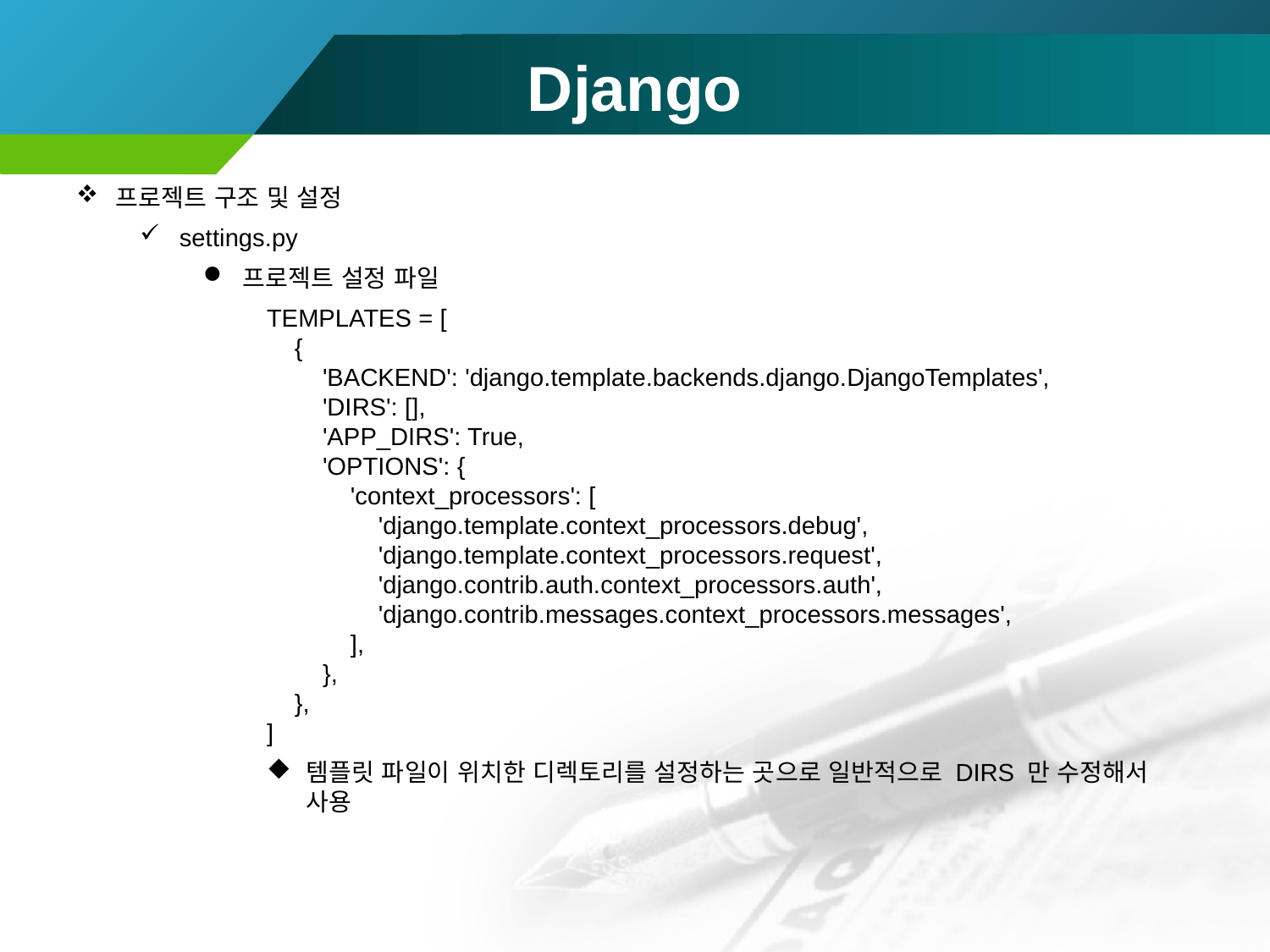

# Django
프로젝트 구조 및 설정
settings.py
프로젝트 설정 파일
TEMPLATES = [
    {
        'BACKEND': 'django.template.backends.django.DjangoTemplates',
        'DIRS': [],
        'APP_DIRS': True,
        'OPTIONS': {
            'context_processors': [
                'django.template.context_processors.debug',
                'django.template.context_processors.request',
                'django.contrib.auth.context_processors.auth',
                'django.contrib.messages.context_processors.messages',
            ],
        },
    },
]
템플릿 파일이 위치한 디렉토리를 설정하는 곳으로 일반적으로 DIRS 만 수정해서 사용